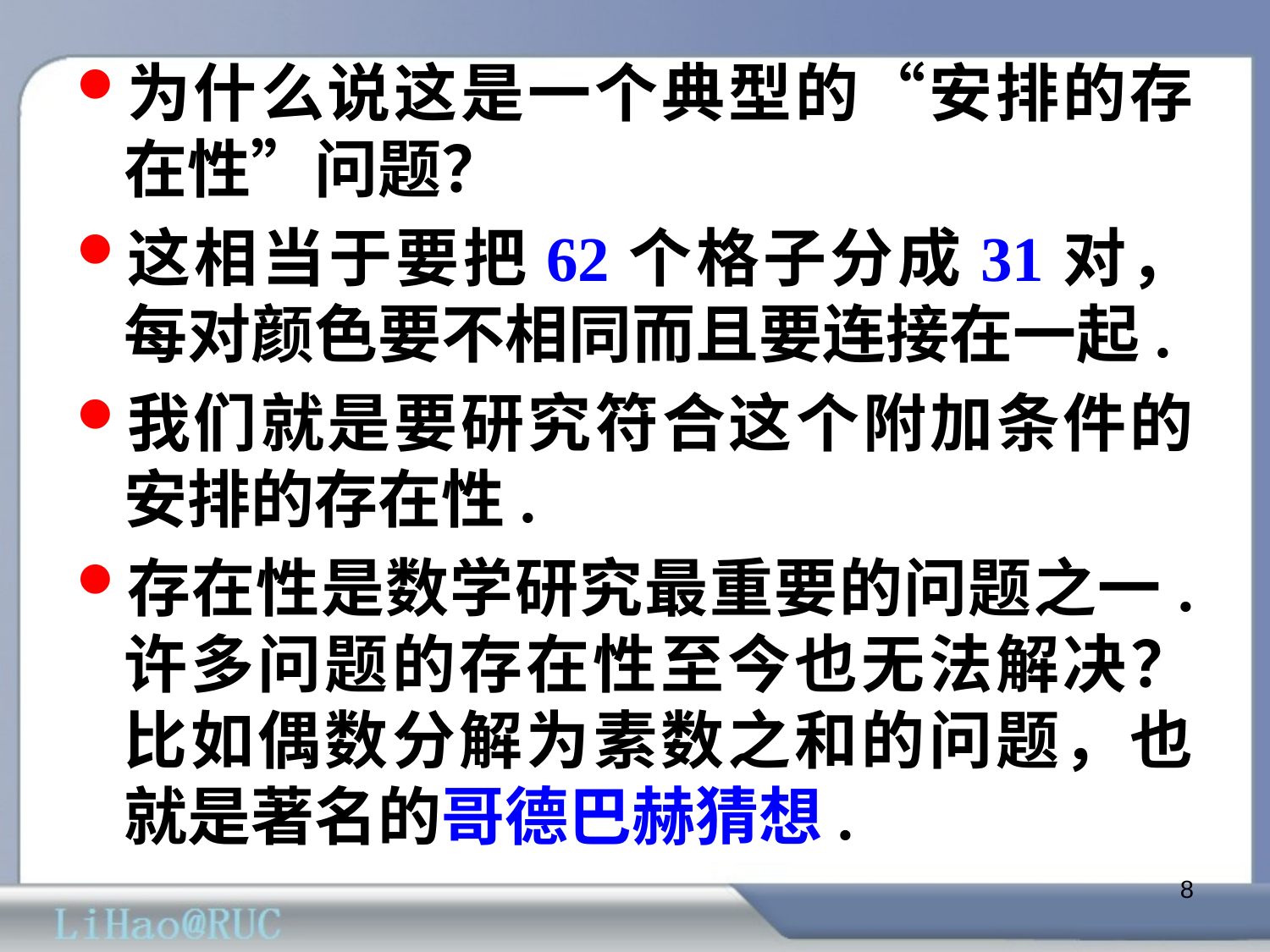

为什么说这是一个典型的“安排的存在性”问题？
这相当于要把62个格子分成31对，每对颜色要不相同而且要连接在一起.
我们就是要研究符合这个附加条件的安排的存在性.
存在性是数学研究最重要的问题之一. 许多问题的存在性至今也无法解决？比如偶数分解为素数之和的问题，也就是著名的哥德巴赫猜想.
8